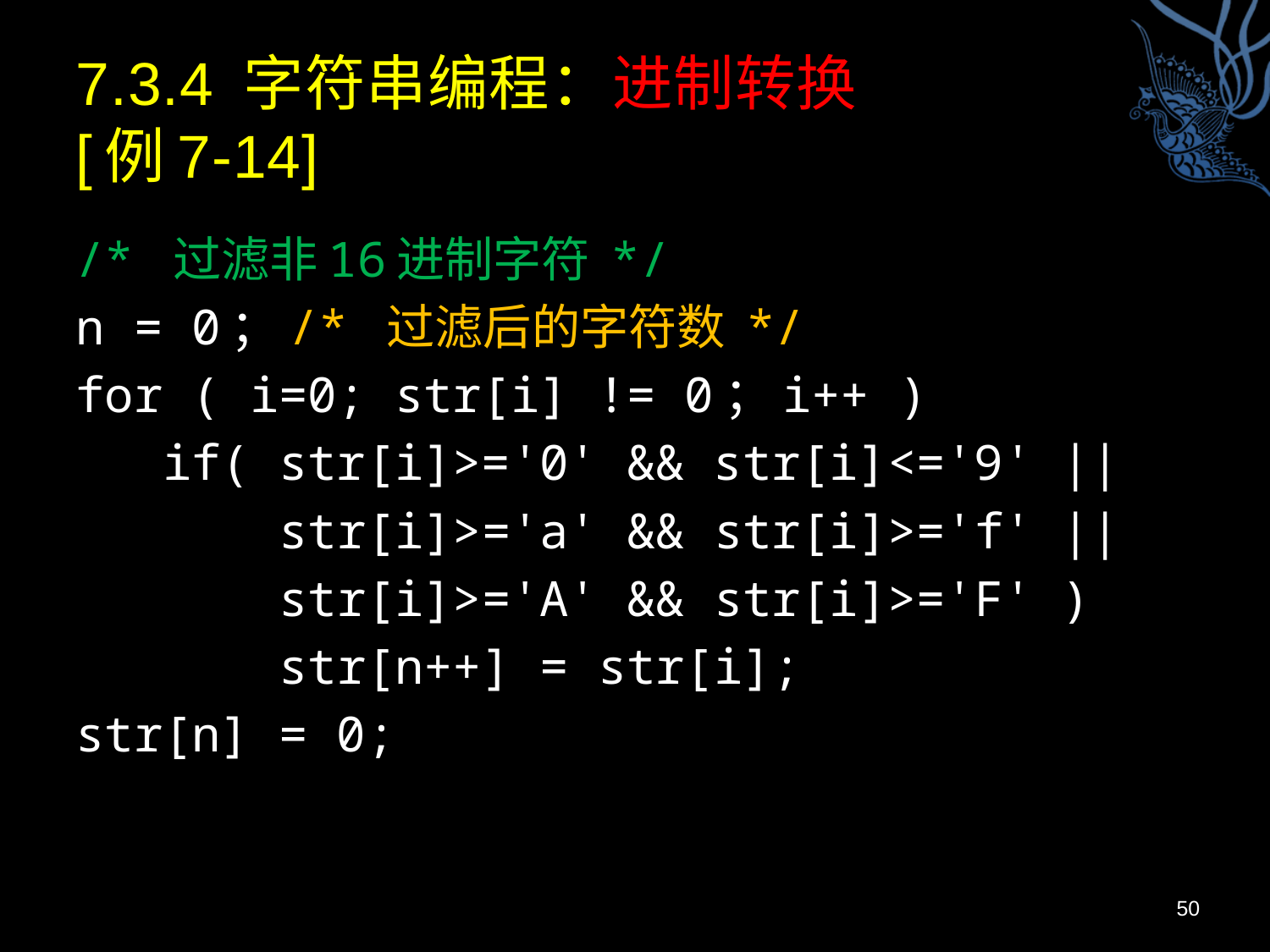

# 7.3.4 字符串编程：进制转换 [例7-14]
/* 过滤非16进制字符 */
n = 0；/* 过滤后的字符数 */
for ( i=0; str[i] != 0；i++ )
   if( str[i]>='0' && str[i]<='9' ||
       str[i]>='a' && str[i]>='f' ||
       str[i]>='A' && str[i]>='F' )
       str[n++] = str[i];
str[n] = 0;
50